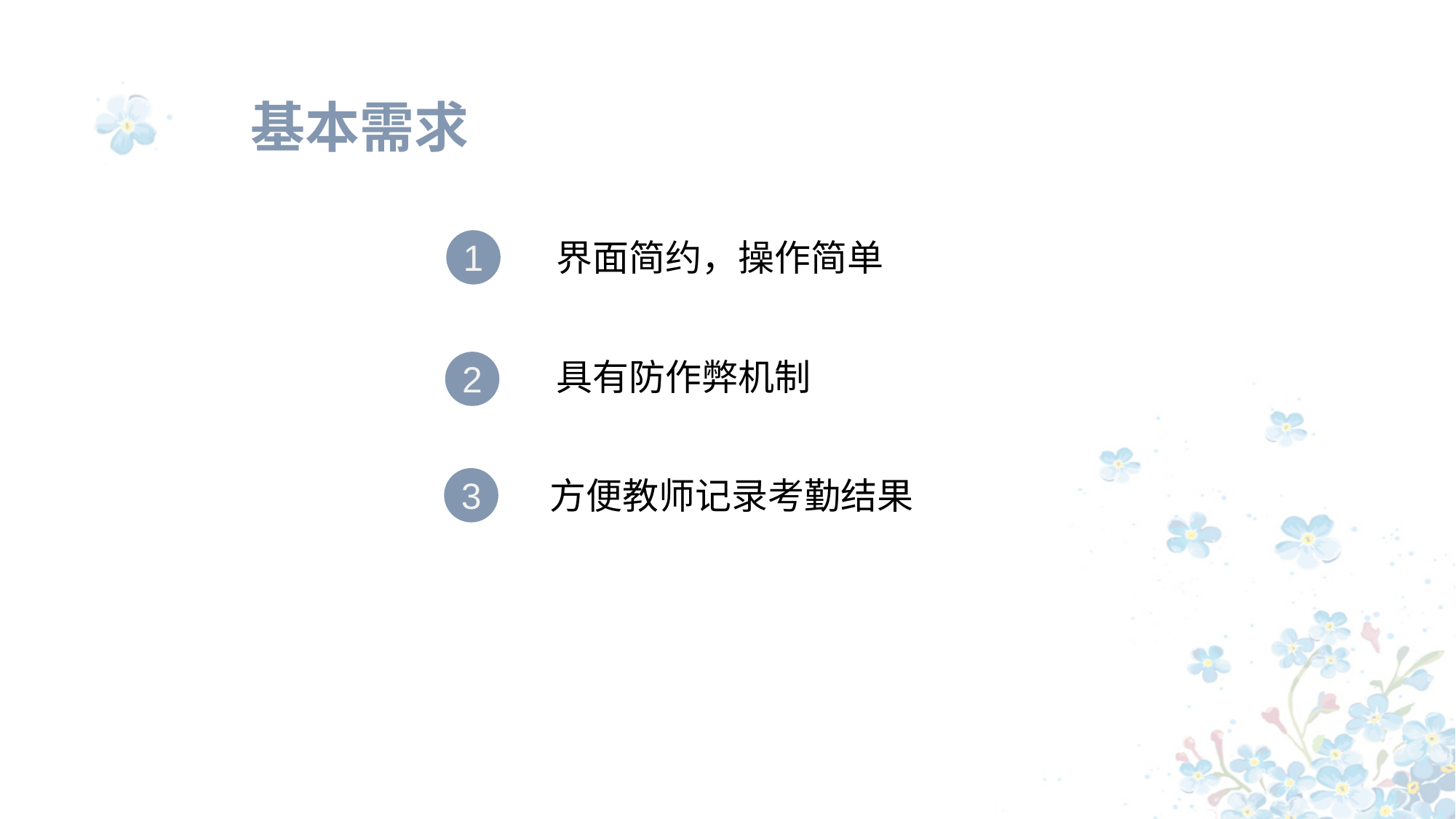

基本需求
界面简约，操作简单
1

具有防作弊机制
2

3

方便教师记录考勤结果